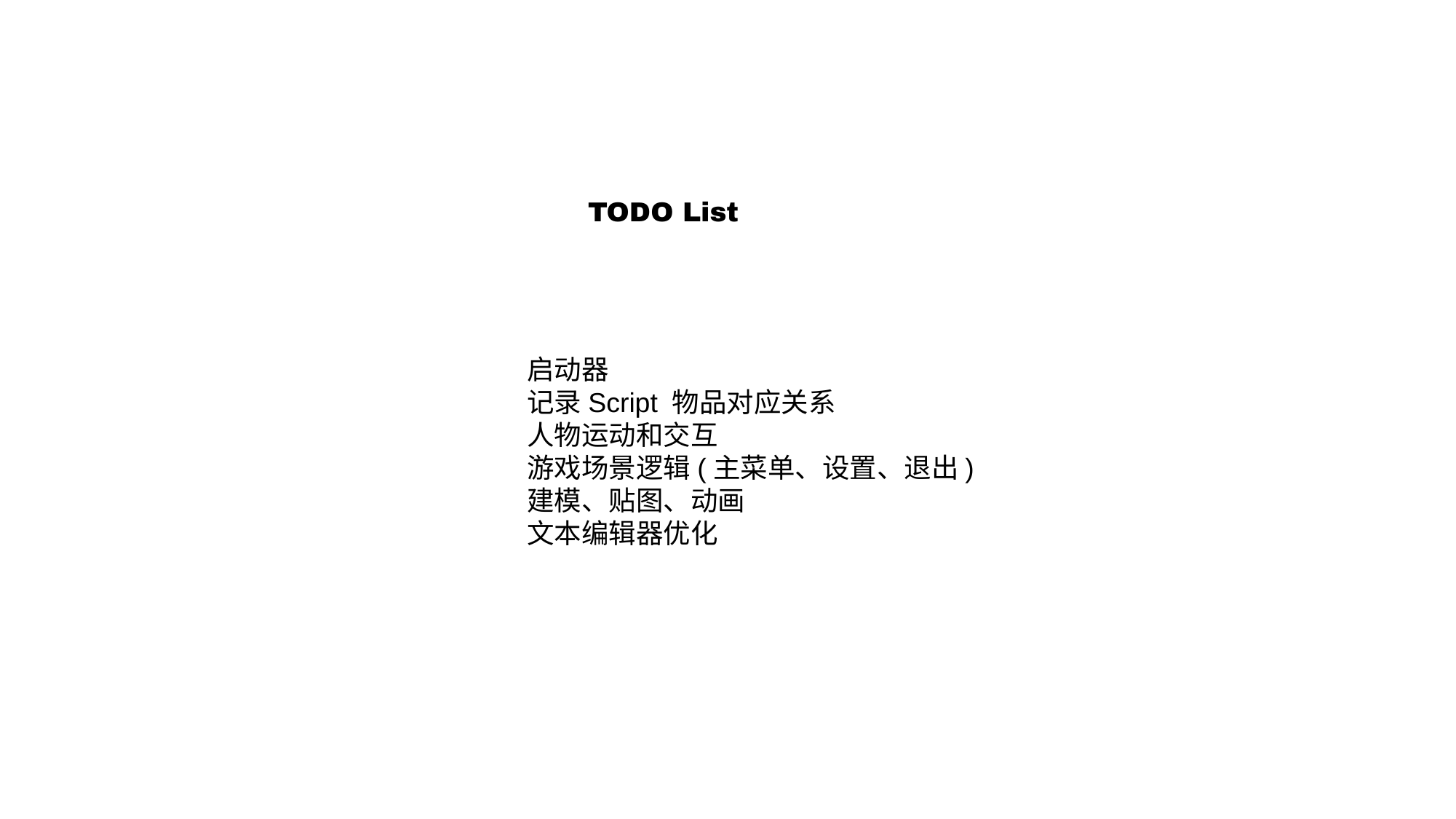

TODO List
启动器
记录Script 物品对应关系
人物运动和交互
游戏场景逻辑(主菜单、设置、退出)
建模、贴图、动画
文本编辑器优化